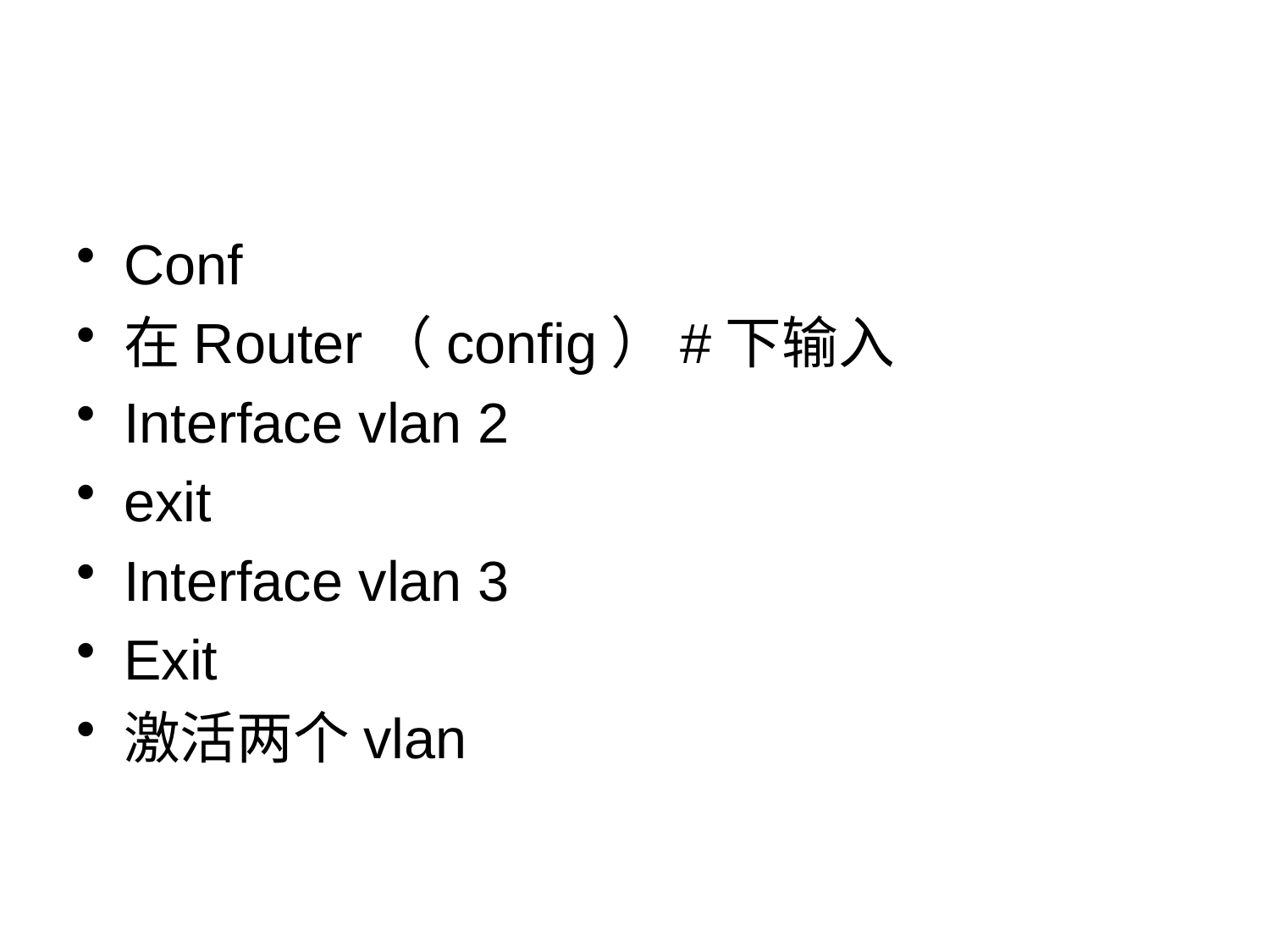

#
Conf
在Router（config）#下输入
Interface vlan 2
exit
Interface vlan 3
Exit
激活两个vlan